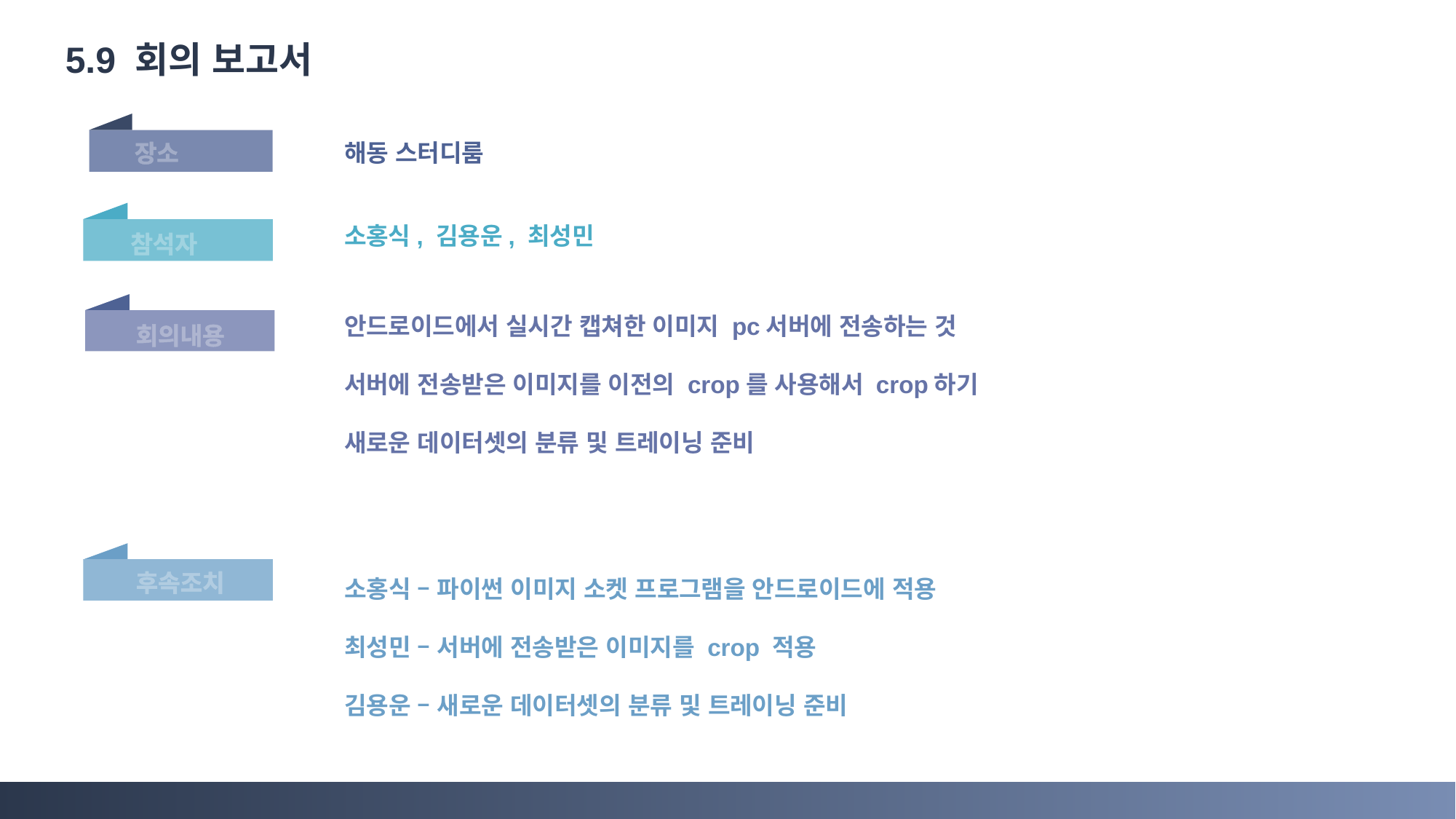

5.9 회의 보고서

장소
해동 스터디룸

참석자
소홍식, 김용운, 최성민

회의내용
안드로이드에서 실시간 캡쳐한 이미지 pc서버에 전송하는 것

서버에 전송받은 이미지를 이전의 crop를 사용해서 crop하기

새로운 데이터셋의 분류 및 트레이닝 준비

후속조치
소홍식 – 파이썬 이미지 소켓 프로그램을 안드로이드에 적용

최성민 – 서버에 전송받은 이미지를 crop 적용

김용운 – 새로운 데이터셋의 분류 및 트레이닝 준비